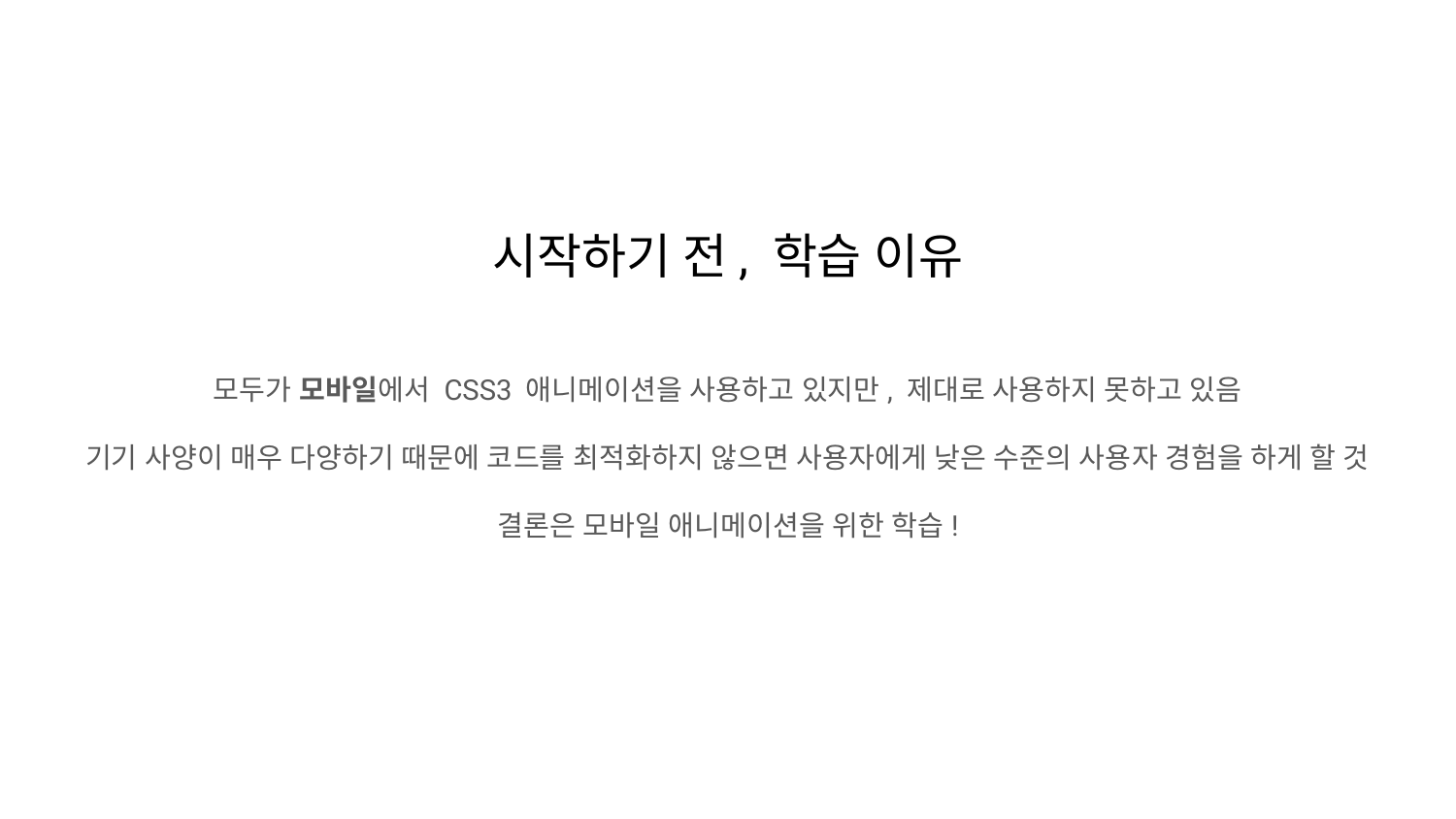

모두가 모바일에서 CSS3 애니메이션을 사용하고 있지만, 제대로 사용하지 못하고 있음

기기 사양이 매우 다양하기 때문에 코드를 최적화하지 않으면 사용자에게 낮은 수준의 사용자 경험을 하게 할 것

결론은 모바일 애니메이션을 위한 학습!
# 시작하기 전, 학습 이유